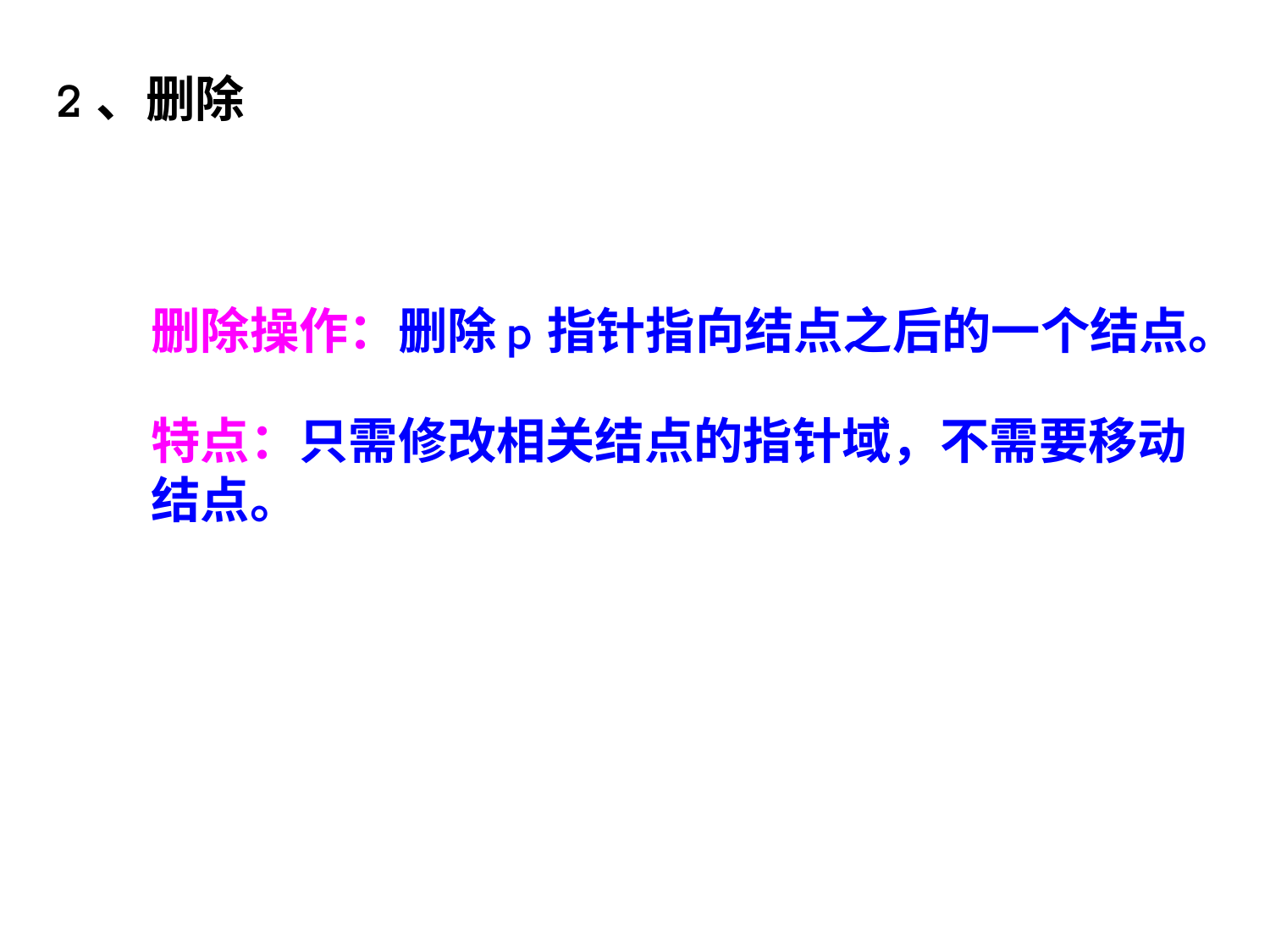

2、删除
删除操作：删除p指针指向结点之后的一个结点。
特点：只需修改相关结点的指针域，不需要移动结点。